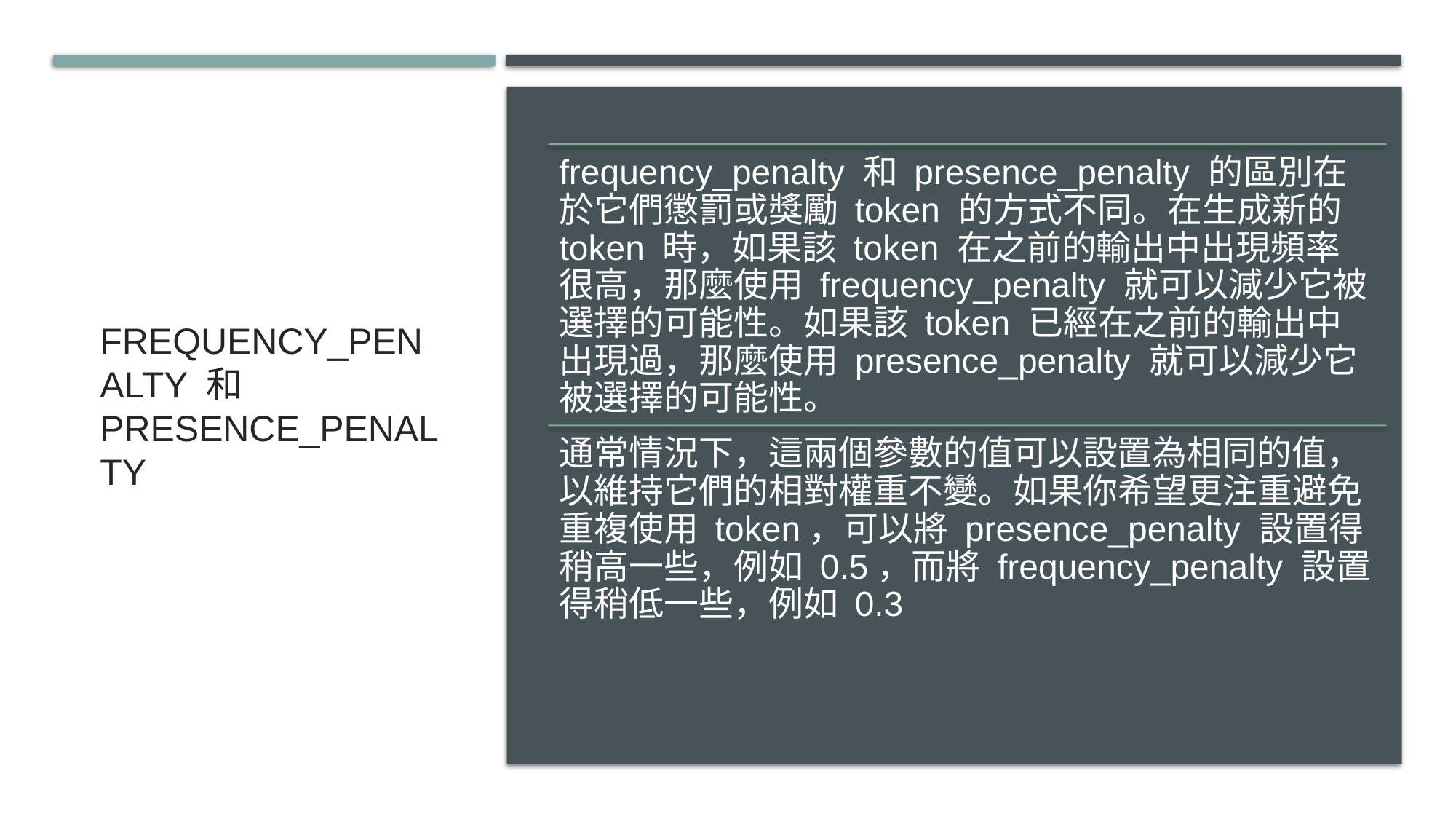

# frequency_penalty 和 presence_penalty
frequency_penalty 和 presence_penalty 的區別在於它們懲罰或獎勵 token 的方式不同。在生成新的 token 時，如果該 token 在之前的輸出中出現頻率很高，那麼使用 frequency_penalty 就可以減少它被選擇的可能性。如果該 token 已經在之前的輸出中出現過，那麼使用 presence_penalty 就可以減少它被選擇的可能性。
通常情況下，這兩個參數的值可以設置為相同的值，以維持它們的相對權重不變。如果你希望更注重避免重複使用 token，可以將 presence_penalty 設置得稍高一些，例如 0.5，而將 frequency_penalty 設置得稍低一些，例如 0.3